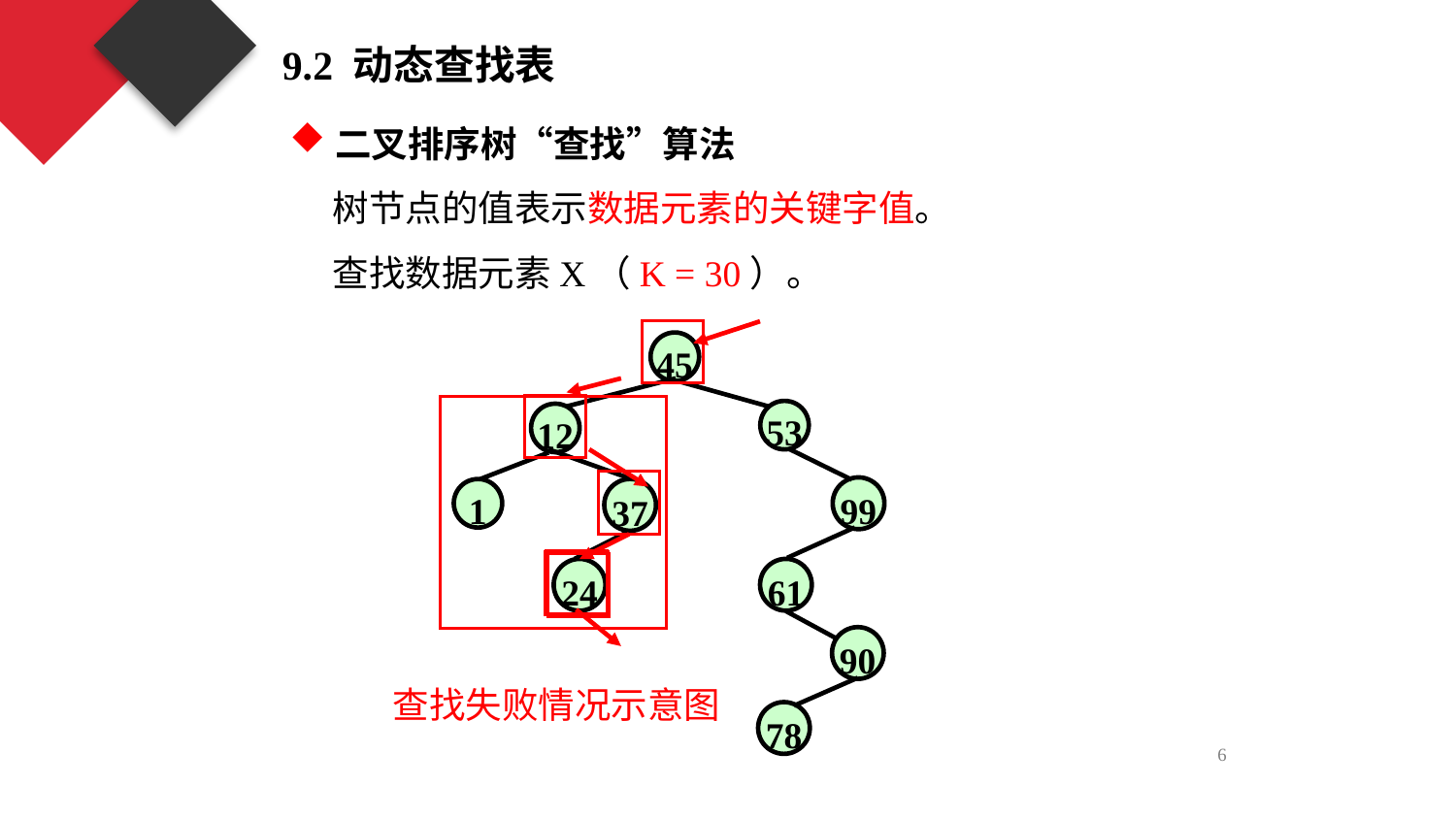

9.2 动态查找表
二叉排序树“查找”算法
树节点的值表示数据元素的关键字值。
查找数据元素X（K = 30）。

45

53
12

99
1
37

61
24

90

78

查找失败情况示意图
6